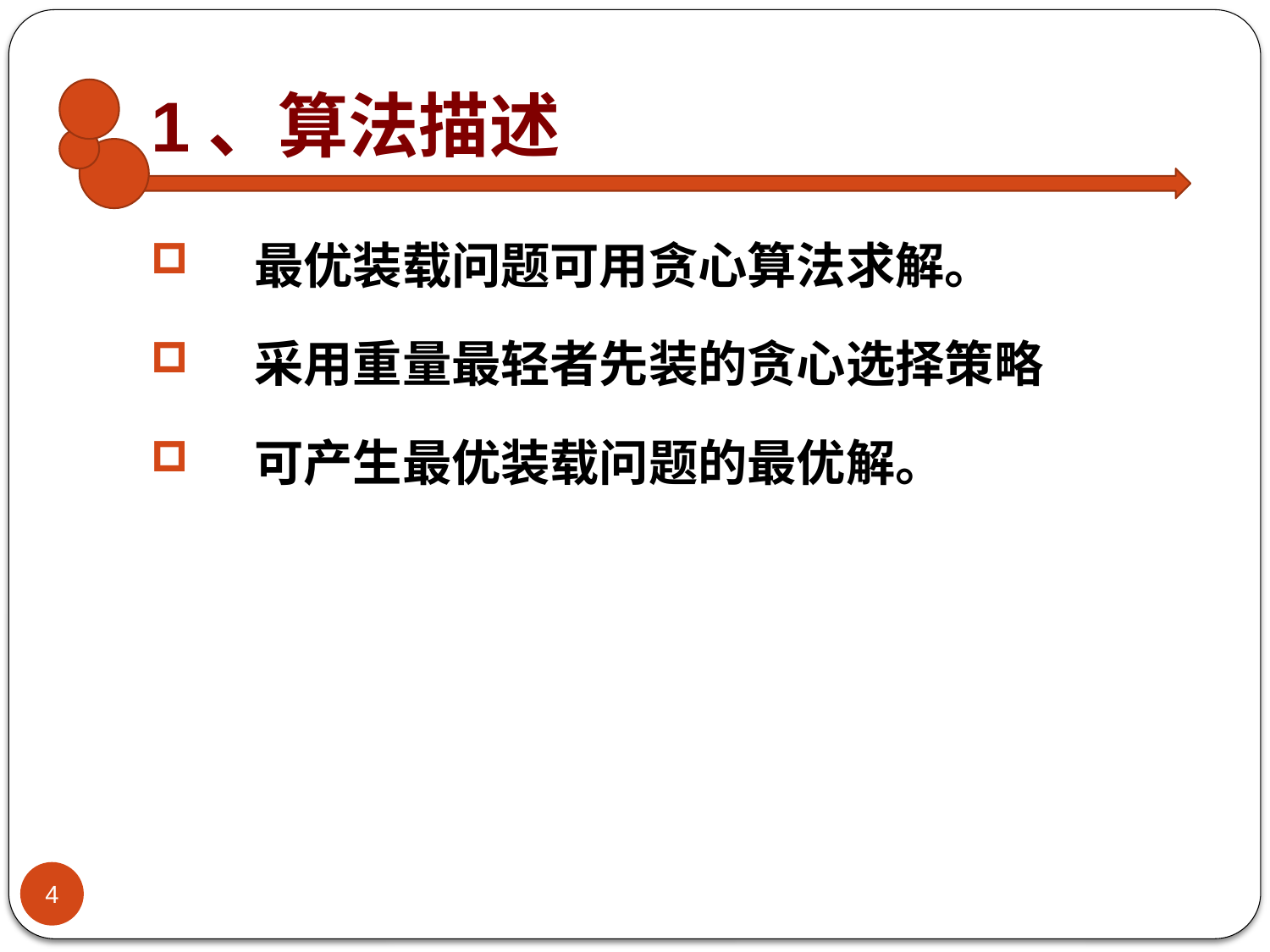

# 1、算法描述

最优装载问题可用贪心算法求解。
采用重量最轻者先装的贪心选择策略
可产生最优装载问题的最优解。
4